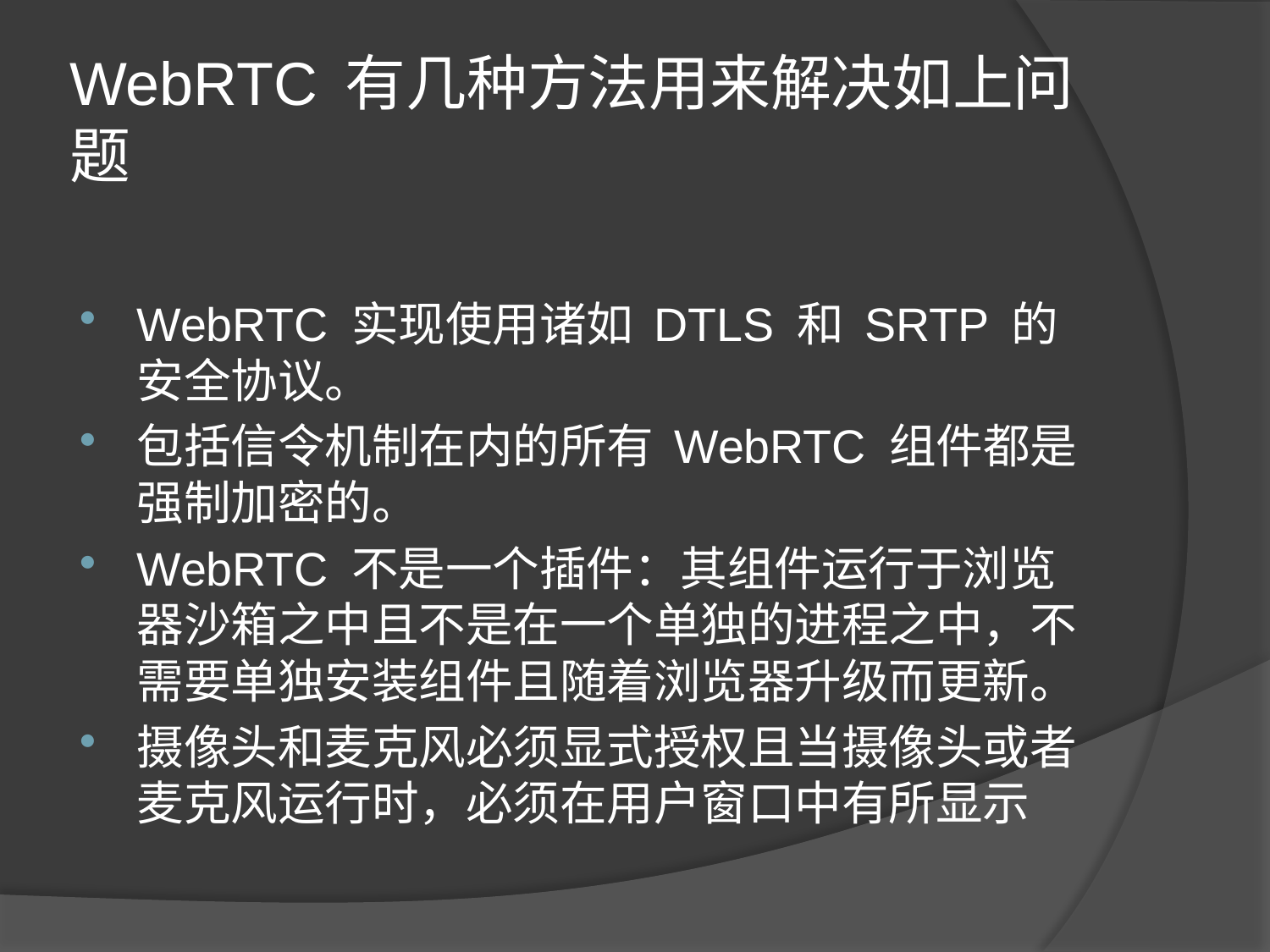

# WebRTC 有几种方法用来解决如上问题

WebRTC 实现使用诸如 DTLS 和 SRTP 的安全协议。
包括信令机制在内的所有 WebRTC 组件都是强制加密的。
WebRTC 不是一个插件：其组件运行于浏览器沙箱之中且不是在一个单独的进程之中，不需要单独安装组件且随着浏览器升级而更新。
摄像头和麦克风必须显式授权且当摄像头或者麦克风运行时，必须在用户窗口中有所显示